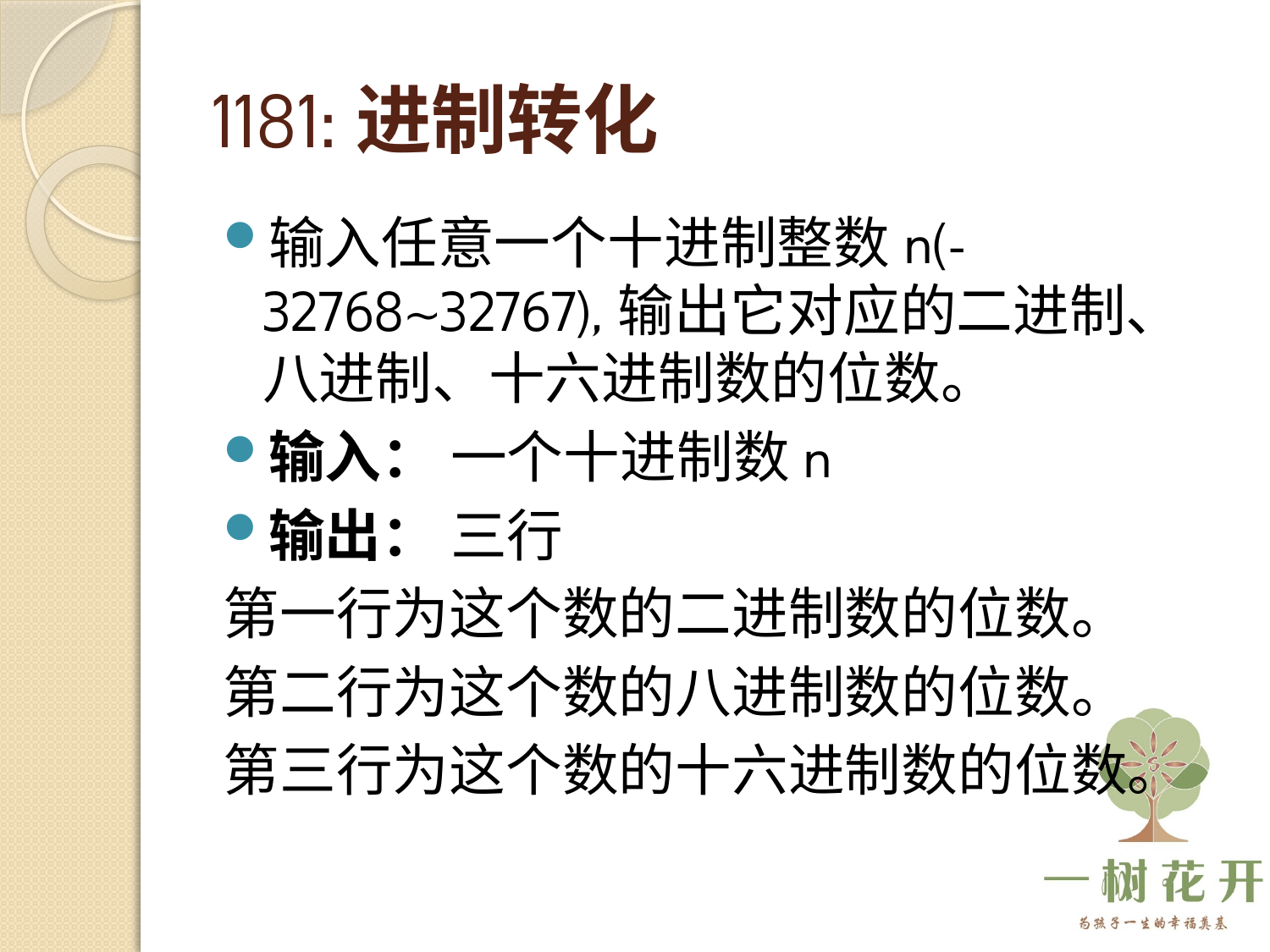

# 1181:进制转化
输入任意一个十进制整数n(-32768~32767),输出它对应的二进制、八进制、十六进制数的位数。
输入： 一个十进制数n
输出： 三行
第一行为这个数的二进制数的位数。
第二行为这个数的八进制数的位数。
第三行为这个数的十六进制数的位数。